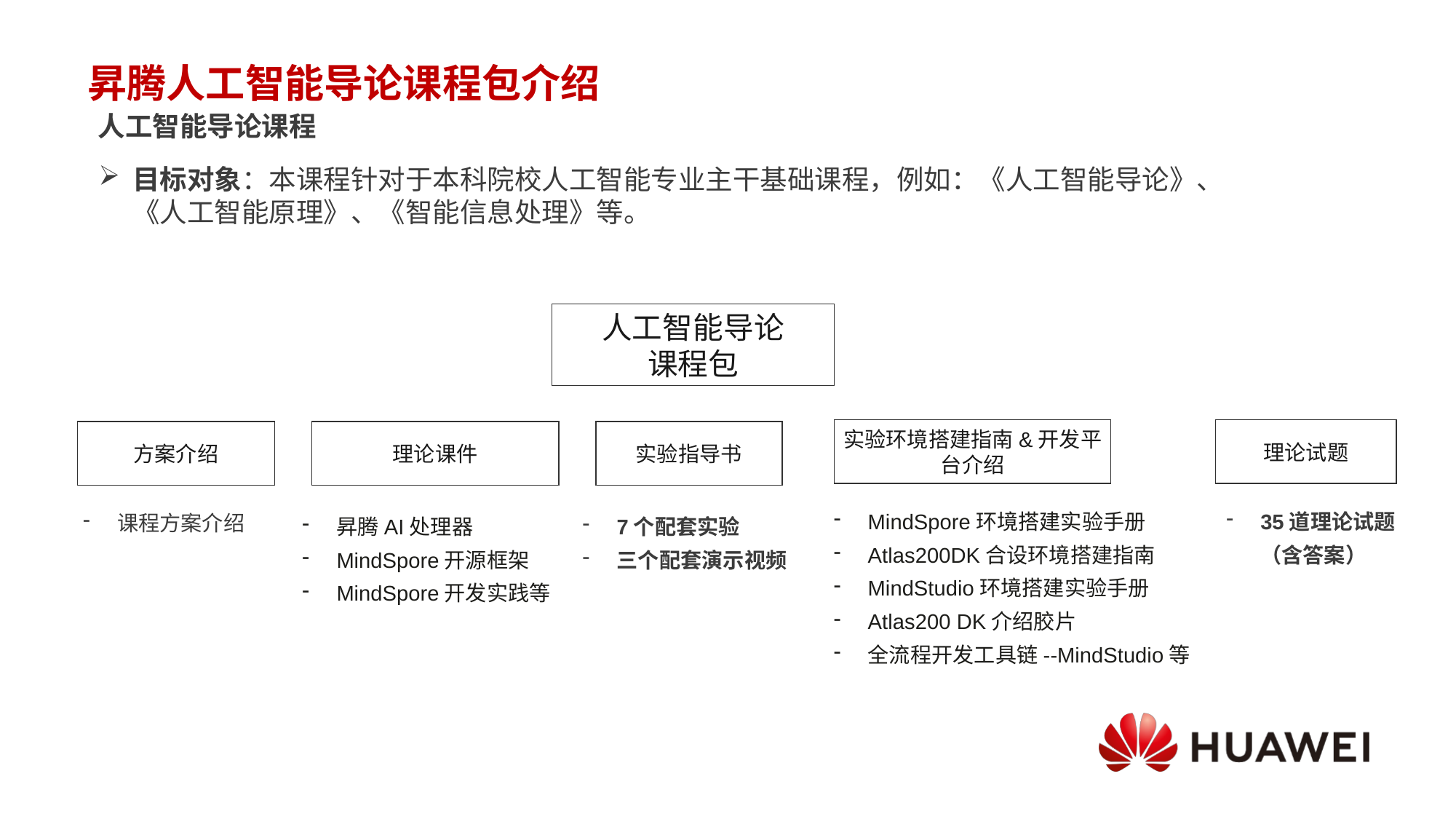

# 昇腾人工智能导论课程包介绍
人工智能导论课程
目标对象：本课程针对于本科院校人工智能专业主干基础课程，例如：《人工智能导论》、《人工智能原理》、《智能信息处理》等。
人工智能导论
课程包
实验环境搭建指南&开发平台介绍
理论试题
方案介绍
理论课件
实验指导书
MindSpore环境搭建实验手册
Atlas200DK合设环境搭建指南
MindStudio环境搭建实验手册
Atlas200 DK介绍胶片
全流程开发工具链--MindStudio等
35道理论试题（含答案）
课程方案介绍
昇腾AI处理器
MindSpore开源框架
MindSpore开发实践等
7个配套实验
三个配套演示视频